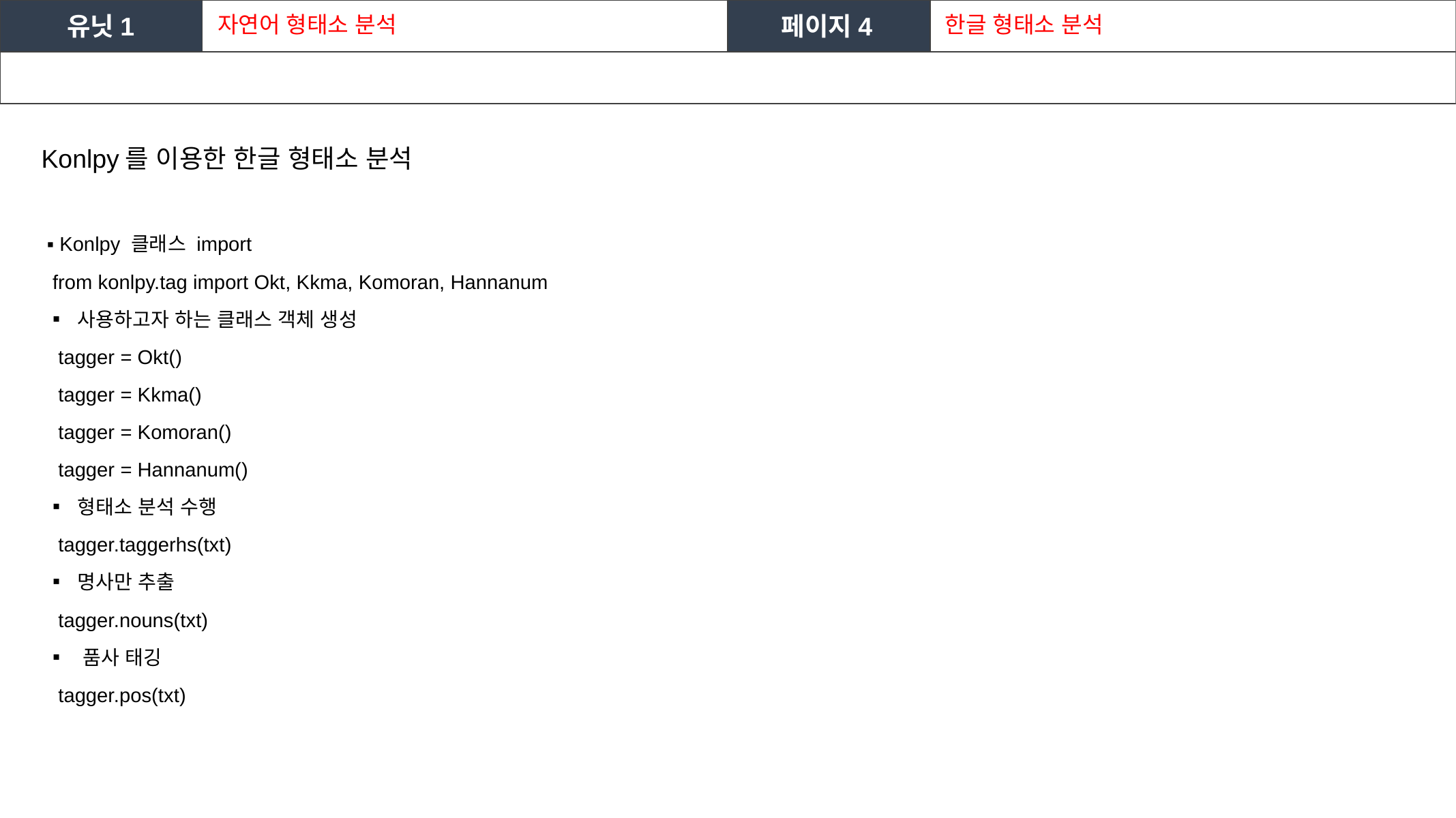

유닛1
자연어 형태소 분석
페이지4
한글 형태소 분석

Konlpy를 이용한 한글 형태소 분석

 ▪ Konlpy 클래스 import
  from konlpy.tag import Okt, Kkma, Komoran, Hannanum
 ▪ 사용하고자 하는 클래스 객체 생성
   tagger = Okt()
   tagger = Kkma()
   tagger = Komoran()
   tagger = Hannanum()
 ▪ 형태소 분석 수행
   tagger.taggerhs(txt)
 ▪ 명사만 추출
   tagger.nouns(txt)
 ▪  품사 태깅
   tagger.pos(txt)